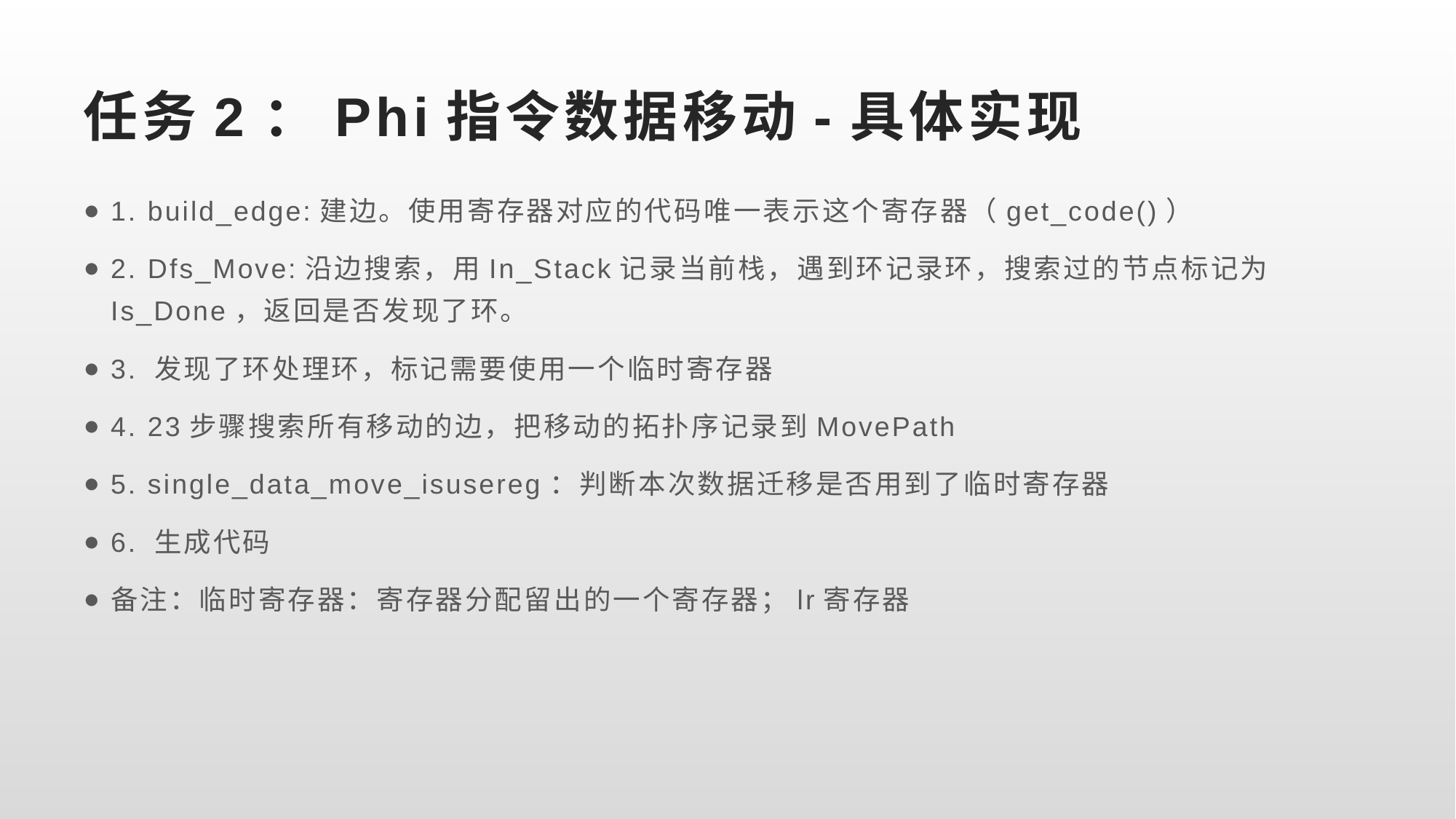

# 任务2：Phi指令数据移动-具体实现
1. build_edge:建边。使用寄存器对应的代码唯一表示这个寄存器（get_code()）
2. Dfs_Move:沿边搜索，用In_Stack记录当前栈，遇到环记录环，搜索过的节点标记为Is_Done，返回是否发现了环。
3. 发现了环处理环，标记需要使用一个临时寄存器
4. 23步骤搜索所有移动的边，把移动的拓扑序记录到MovePath
5. single_data_move_isusereg：判断本次数据迁移是否用到了临时寄存器
6. 生成代码
备注：临时寄存器：寄存器分配留出的一个寄存器；lr寄存器